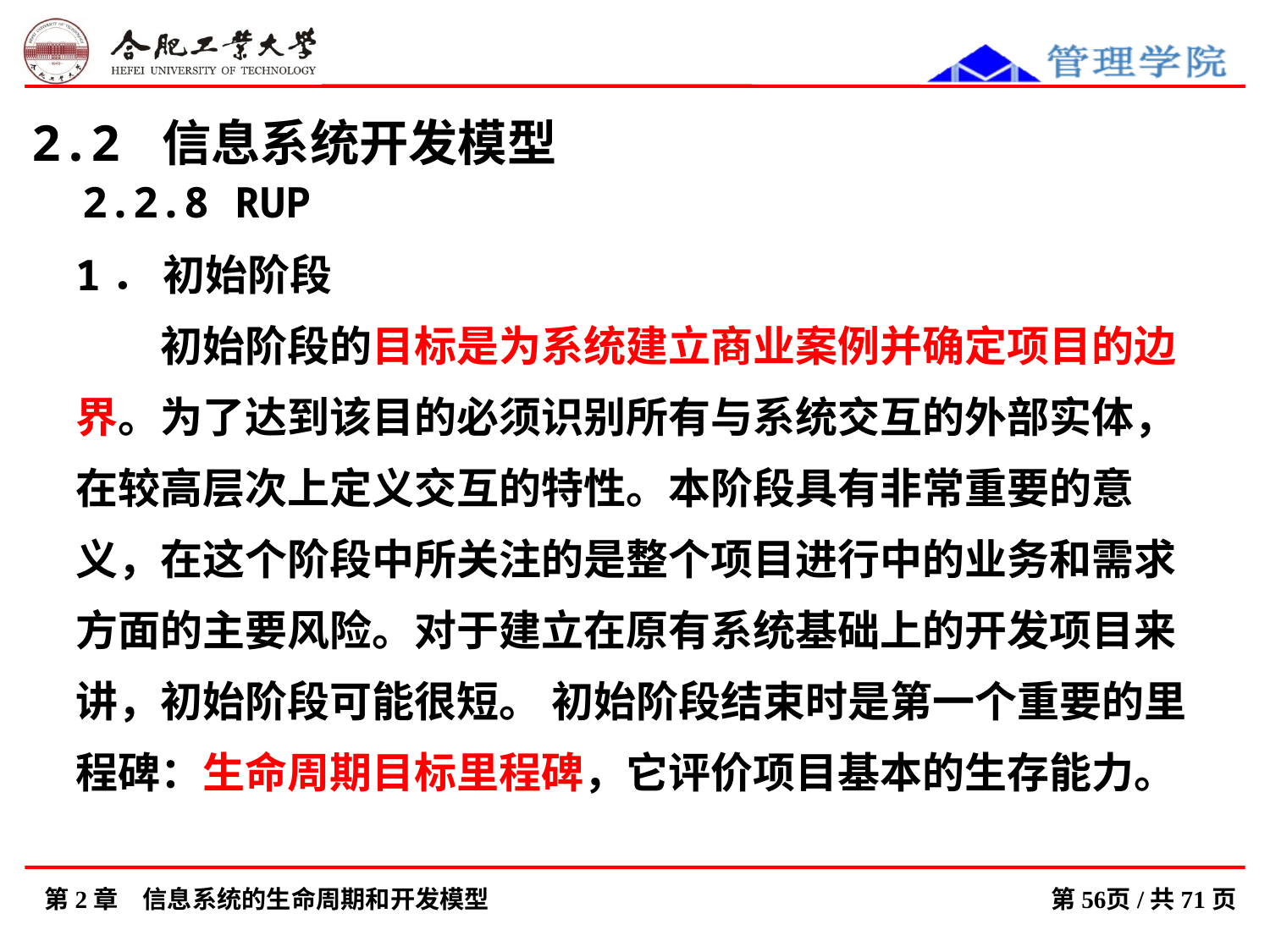

2.2 信息系统开发模型
  2.2.8 RUP
1． 初始阶段
　　初始阶段的目标是为系统建立商业案例并确定项目的边界。为了达到该目的必须识别所有与系统交互的外部实体，在较高层次上定义交互的特性。本阶段具有非常重要的意义，在这个阶段中所关注的是整个项目进行中的业务和需求方面的主要风险。对于建立在原有系统基础上的开发项目来讲，初始阶段可能很短。 初始阶段结束时是第一个重要的里程碑：生命周期目标里程碑，它评价项目基本的生存能力。
第2章　信息系统的生命周期和开发模型